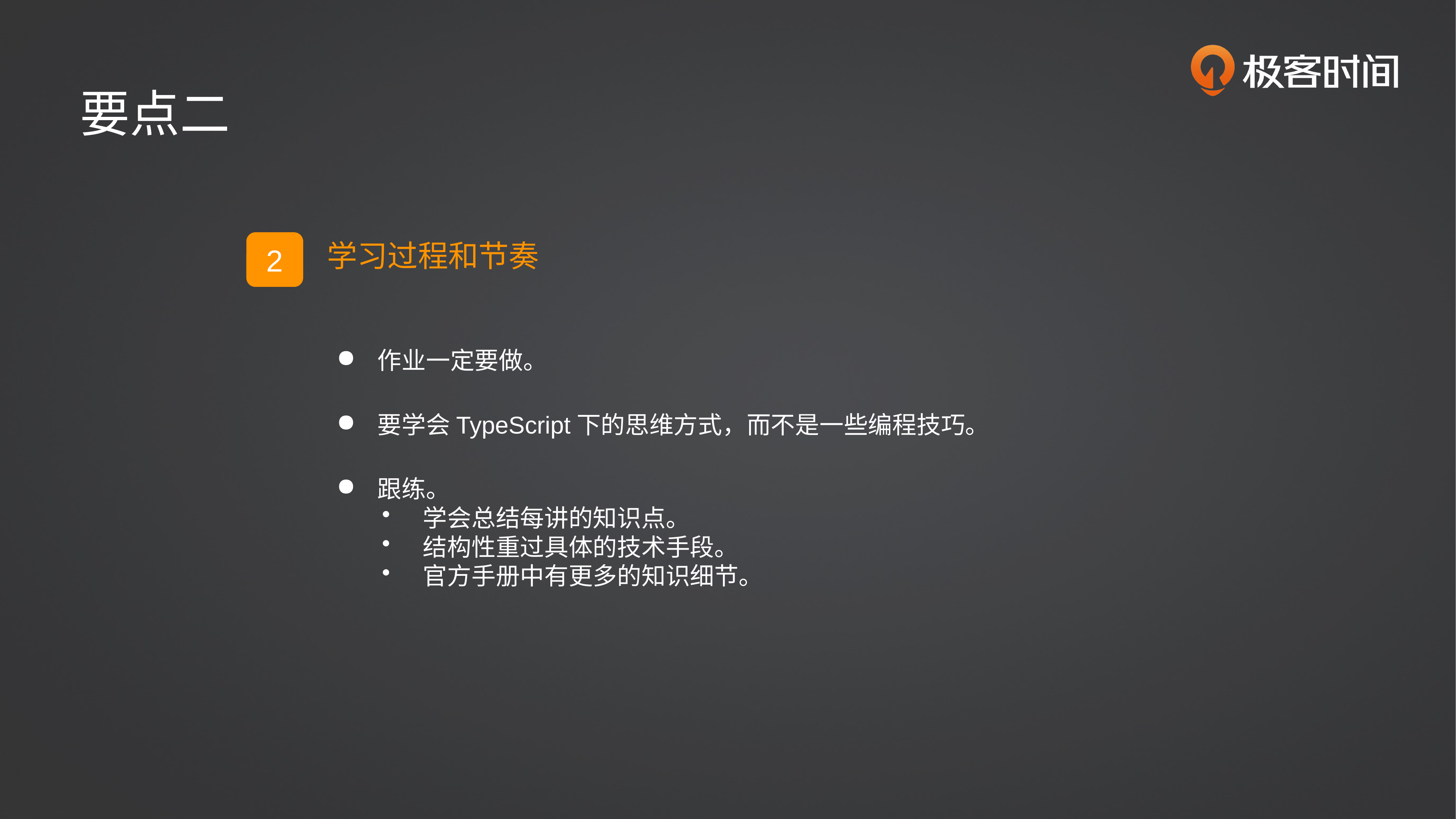

要点二

2
学习过程和节奏
作业一定要做。
要学会TypeScript下的思维方式，而不是一些编程技巧。
跟练。
学会总结每讲的知识点。
结构性重过具体的技术手段。
官方手册中有更多的知识细节。